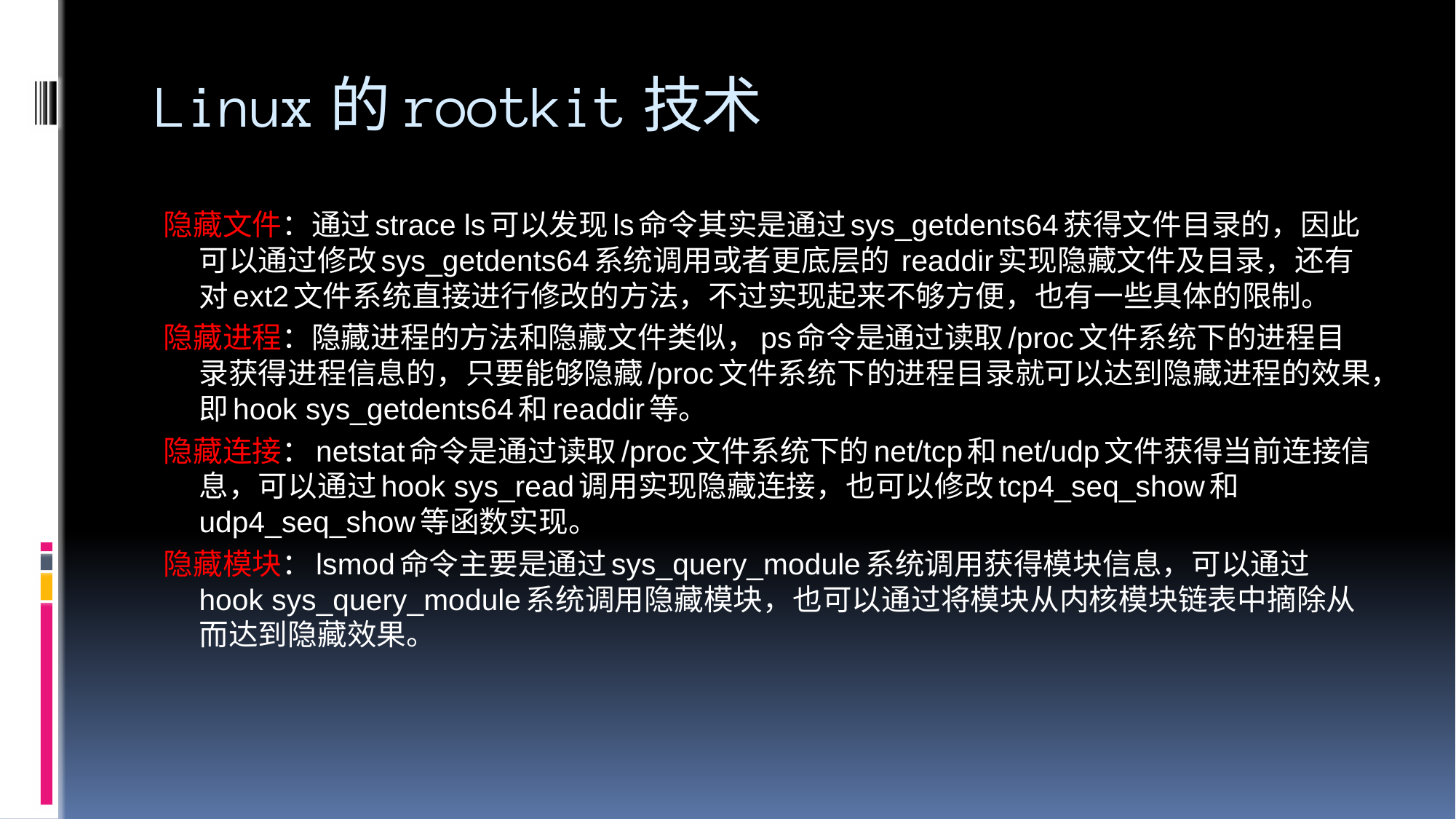

# Linux的rootkit技术

隐藏文件：通过strace ls可以发现ls命令其实是通过sys_getdents64获得文件目录的，因此可以通过修改sys_getdents64系统调用或者更底层的 readdir实现隐藏文件及目录，还有对ext2文件系统直接进行修改的方法，不过实现起来不够方便，也有一些具体的限制。
隐藏进程：隐藏进程的方法和隐藏文件类似，ps命令是通过读取/proc文件系统下的进程目录获得进程信息的，只要能够隐藏/proc文件系统下的进程目录就可以达到隐藏进程的效果，即hook sys_getdents64和readdir等。
隐藏连接：netstat命令是通过读取/proc文件系统下的net/tcp和net/udp文件获得当前连接信息，可以通过hook sys_read调用实现隐藏连接，也可以修改tcp4_seq_show和udp4_seq_show等函数实现。
隐藏模块：lsmod命令主要是通过sys_query_module系统调用获得模块信息，可以通过hook sys_query_module系统调用隐藏模块，也可以通过将模块从内核模块链表中摘除从而达到隐藏效果。